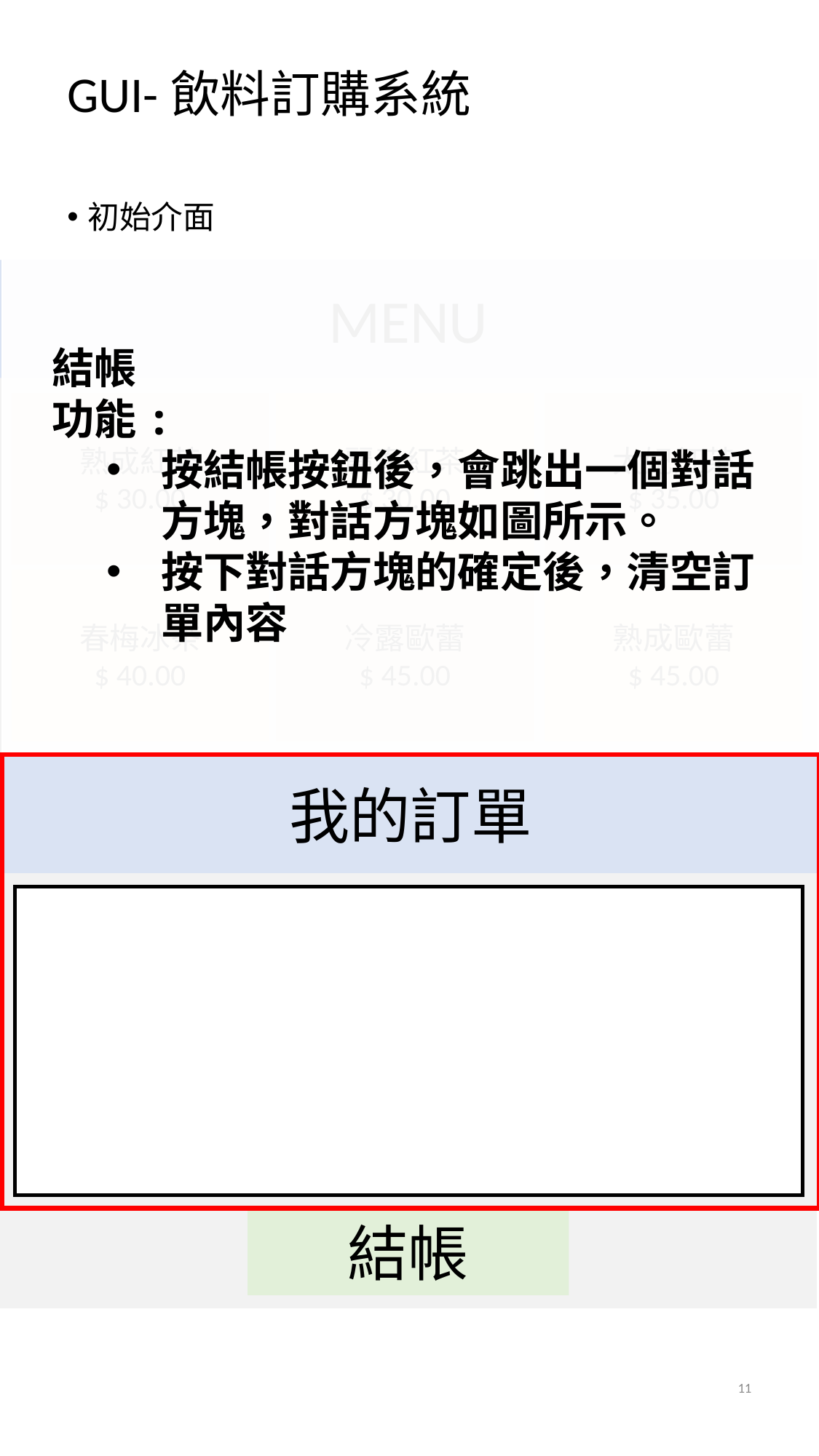

# GUI-飲料訂購系統
初始介面

MENU

結帳
功能:
按結帳按鈕後，會跳出一個對話方塊，對話方塊如圖所示。
按下對話方塊的確定後，清空訂單內容
熟成紅茶
$ 30.00
麗春紅茶
$ 30.00
太妃紅茶
$ 35.00
春梅冰茶
$ 40.00
冷露歐蕾
$ 45.00
熟成歐蕾
$ 45.00

我的訂單

結帳
11